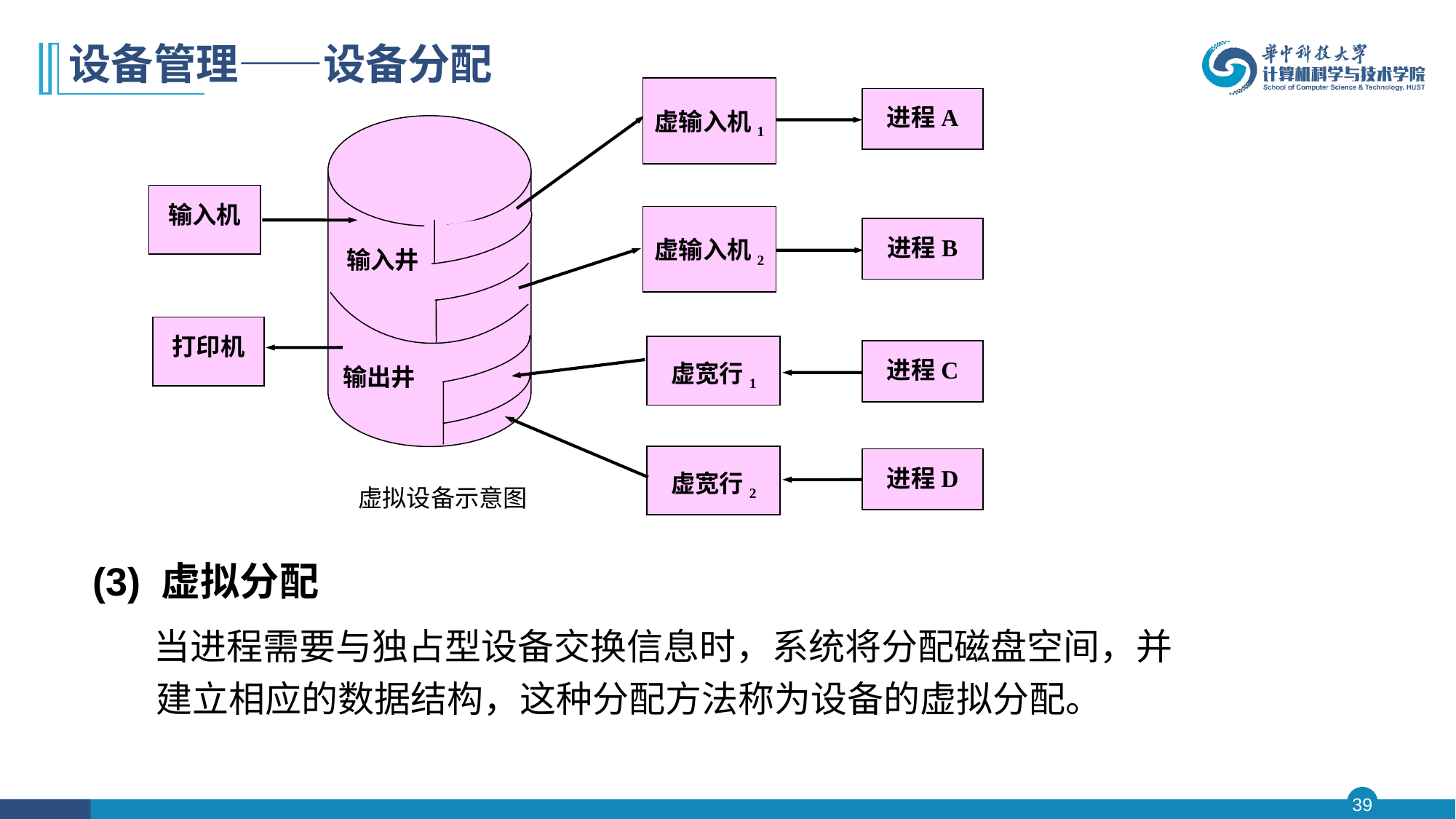

# 设备管理——设备分配
虚输入机1
进程A

输入机
虚输入机2
进程B

输入井

打印机
虚宽行1
进程C

输出井

虚宽行2
进程D

虚拟设备示意图
(3) 虚拟分配
        当进程需要与独占型设备交换信息时，系统将分配磁盘空间，并建立相应的数据结构，这种分配方法称为设备的虚拟分配。